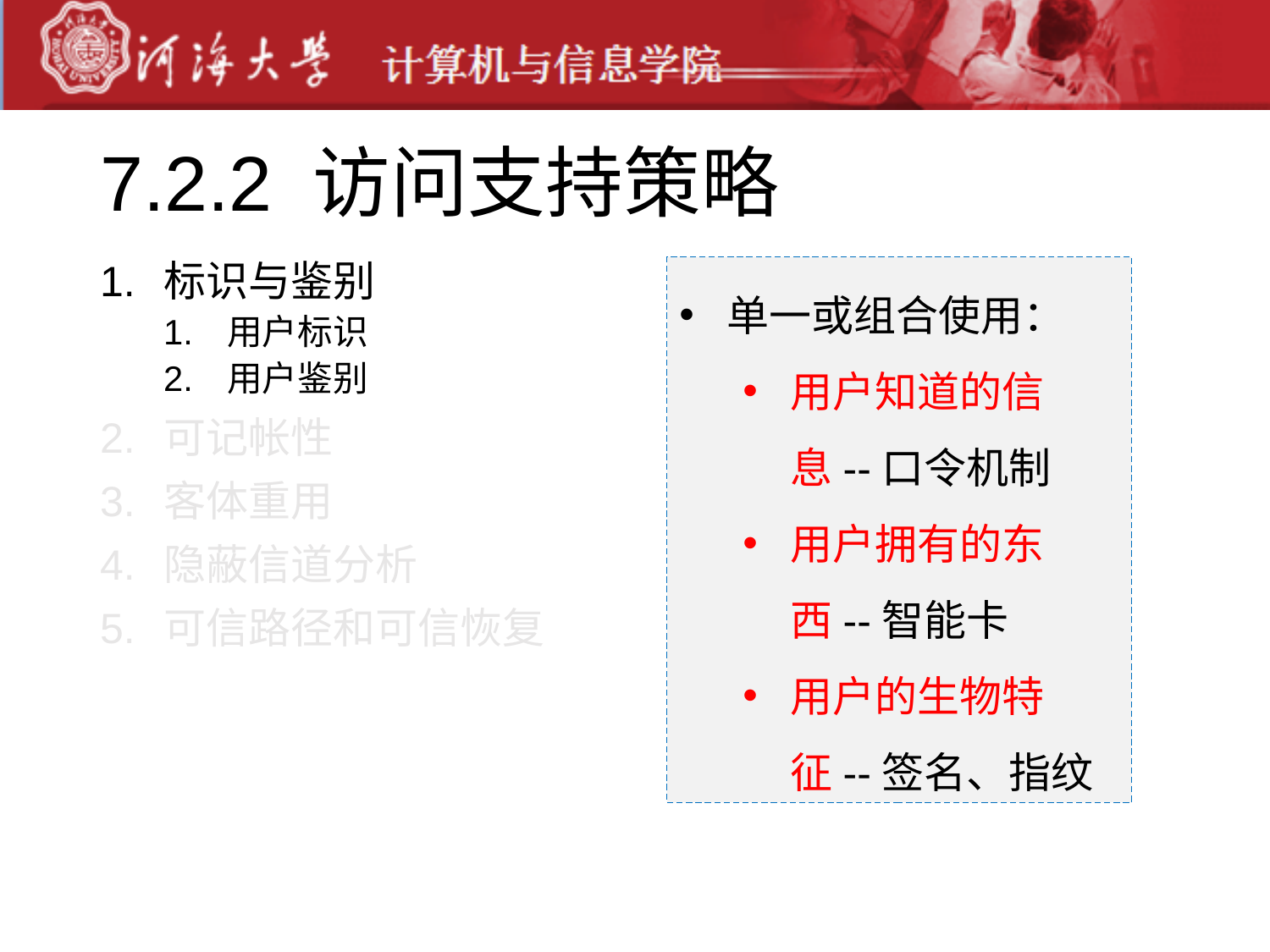

# 7.2.2 访问支持策略
标识与鉴别
用户标识
用户鉴别
可记帐性
客体重用
隐蔽信道分析
可信路径和可信恢复

单一或组合使用：
用户知道的信息--口令机制
用户拥有的东西--智能卡
用户的生物特征--签名、指纹